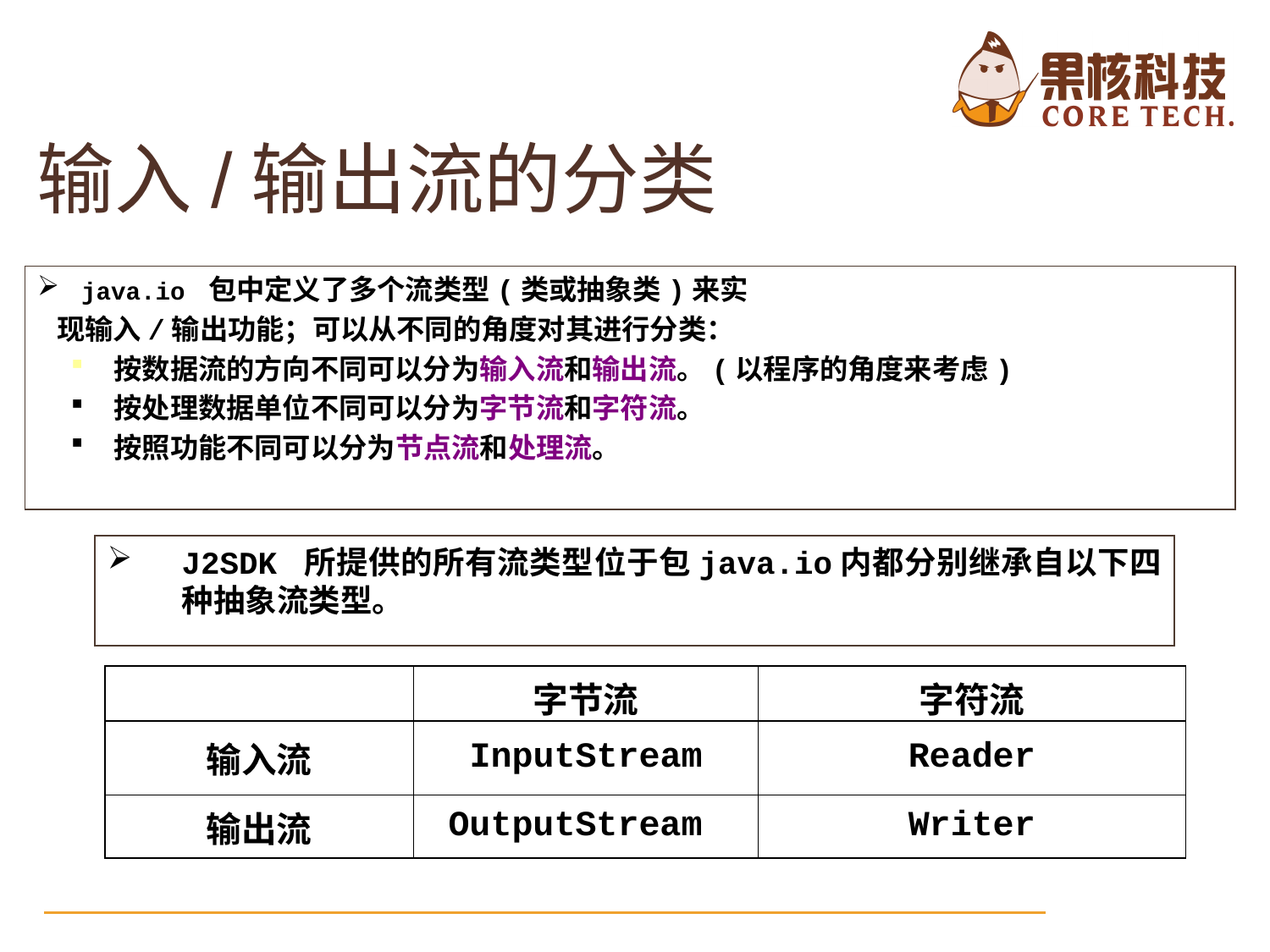

# 输入/输出流的分类
  java.io 包中定义了多个流类型(类或抽象类)来实
  现输入/输出功能；可以从不同的角度对其进行分类：
 按数据流的方向不同可以分为输入流和输出流。(以程序的角度来考虑)
 按处理数据单位不同可以分为字节流和字符流。
 按照功能不同可以分为节点流和处理流。

J2SDK 所提供的所有流类型位于包java.io内都分别继承自以下四种抽象流类型。
|  | 字节流 | 字符流 |
| --- | --- | --- |
| 输入流 | InputStream | Reader |
| 输出流 | OutputStream | Writer |